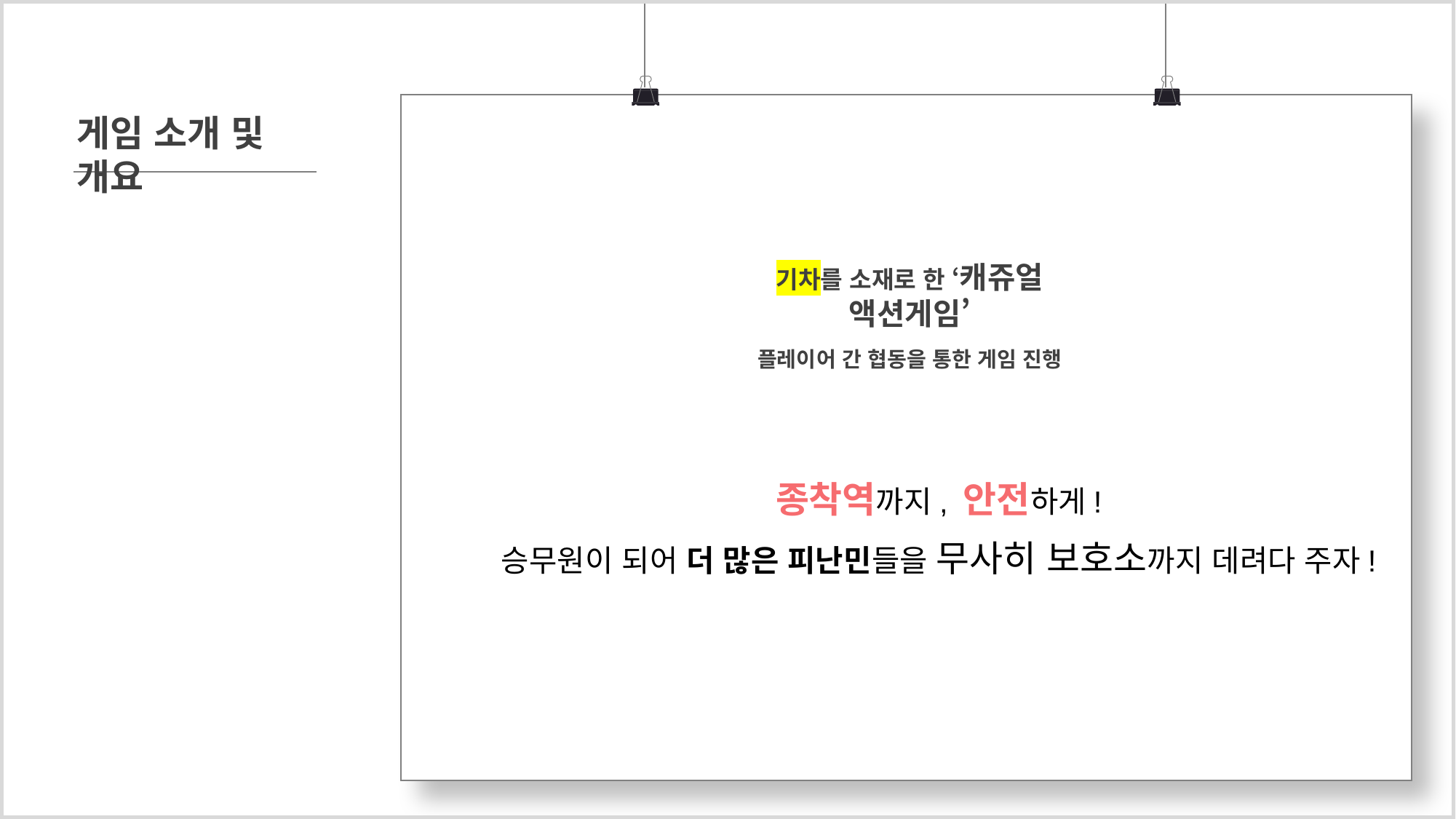

게임 소개 및 개요
기차를 소재로 한 ‘캐쥬얼 액션게임’

플레이어 간 협동을 통한 게임 진행
종착역까지, 안전하게!
승무원이 되어 더 많은 피난민들을 무사히 보호소까지 데려다 주자!